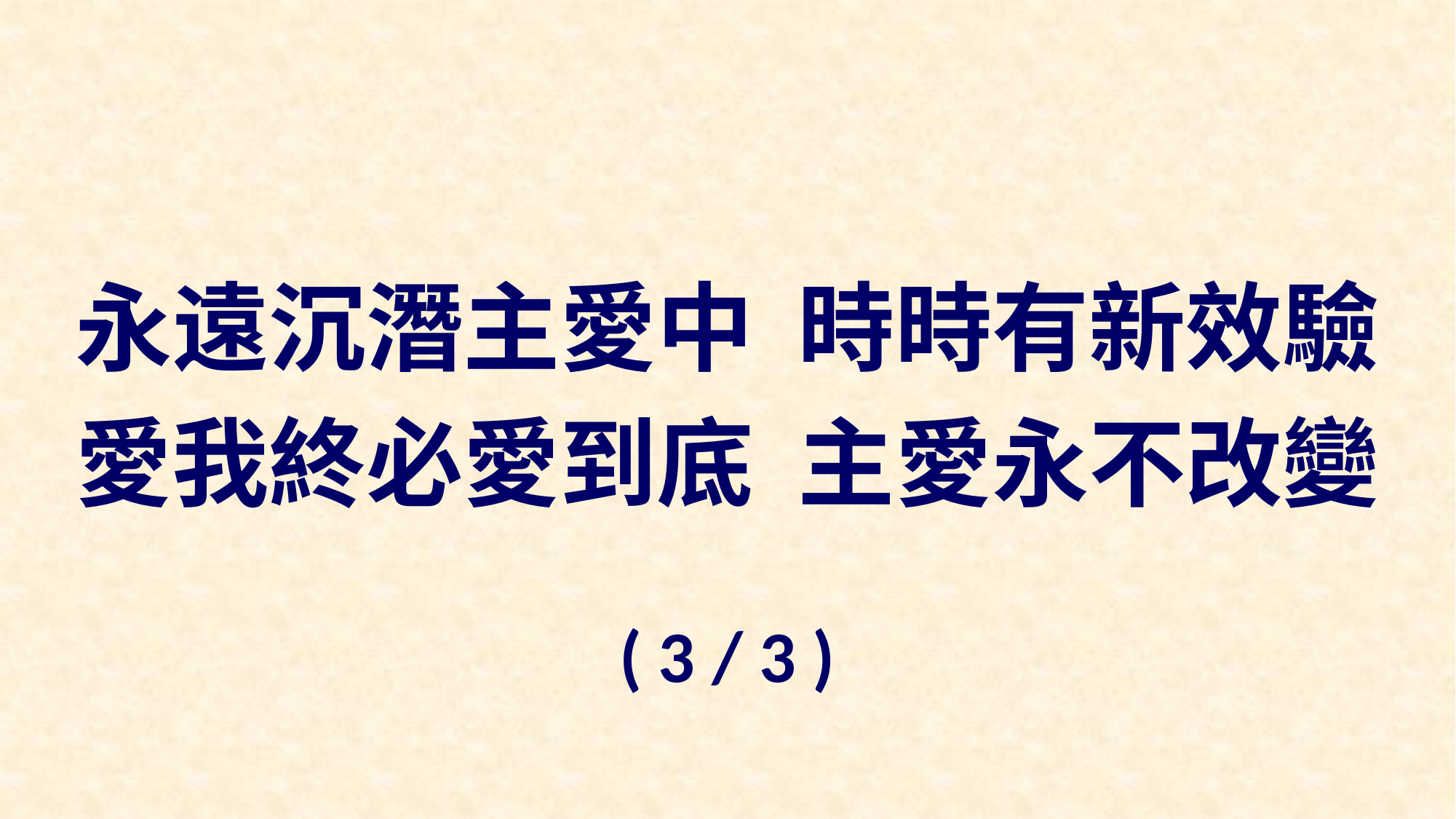

永遠沉潛主愛中  時時有新效驗
愛我終必愛到底  主愛永不改變
( 3 / 3 )